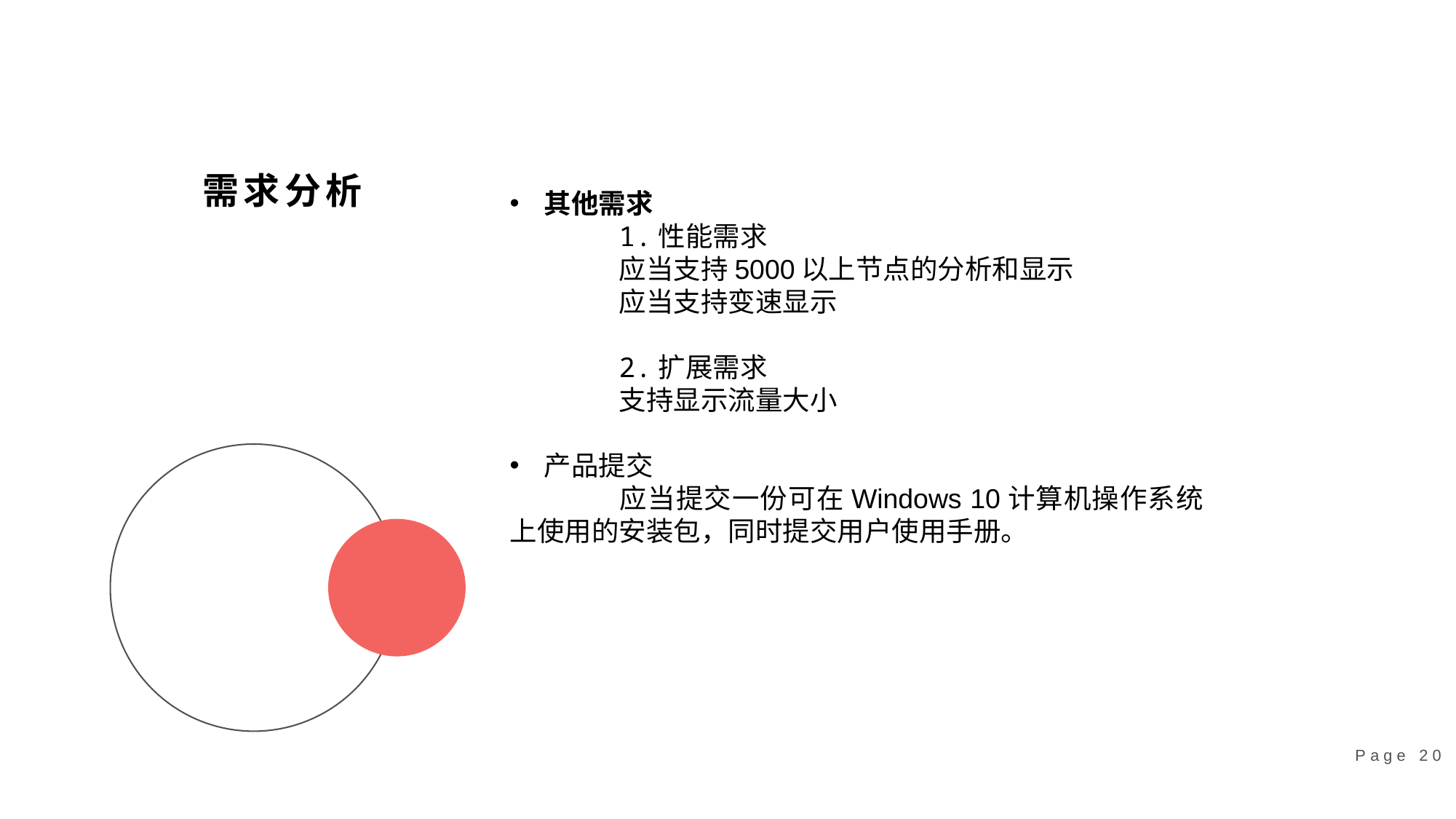

需求分析
其他需求
	1.性能需求
	应当支持5000以上节点的分析和显示
	应当支持变速显示

	2.扩展需求
	支持显示流量大小

产品提交
	应当提交一份可在Windows 10计算机操作系统上使用的安装包，同时提交用户使用手册。

Page 20